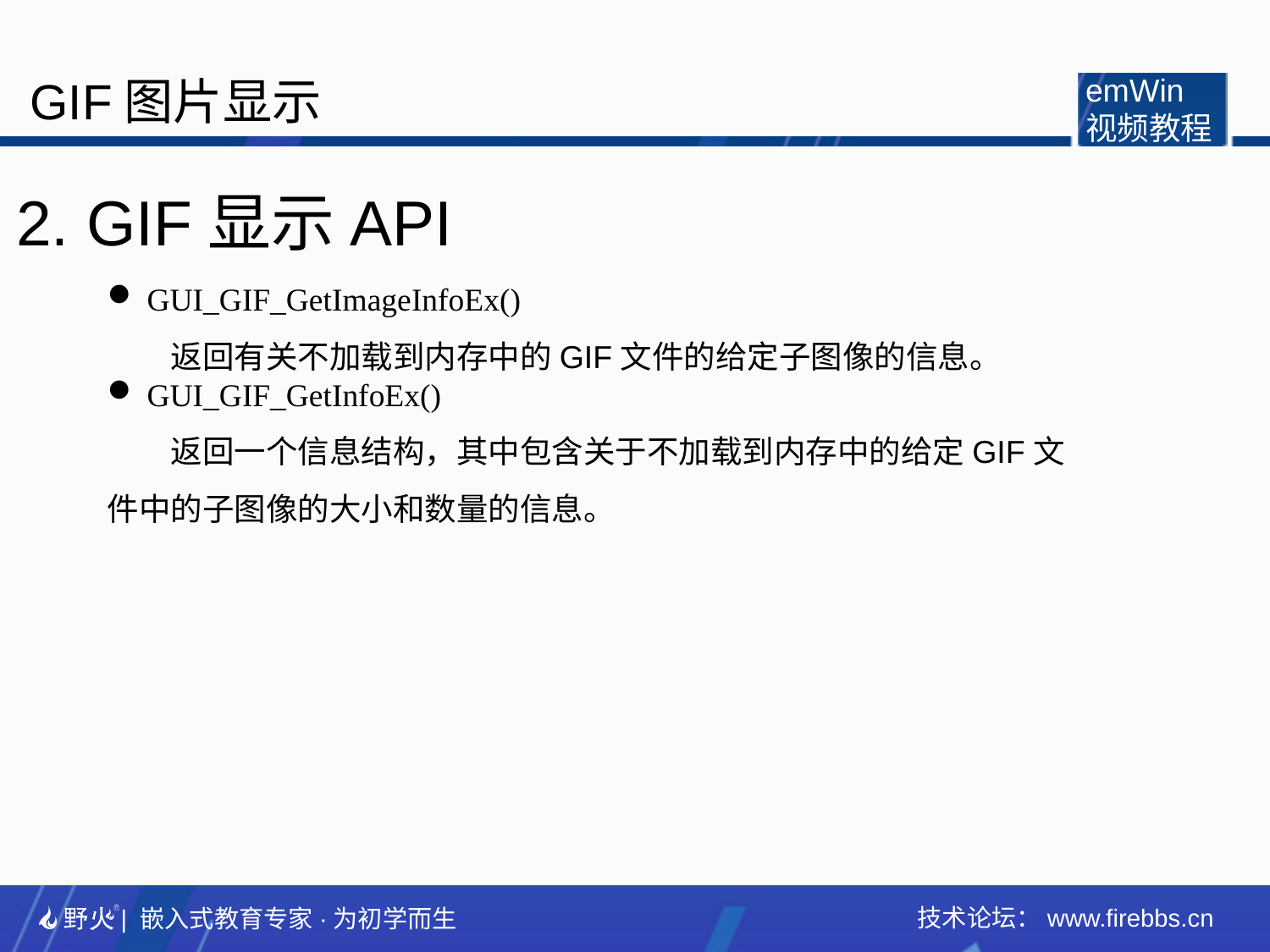

GIF图片显示
emWin
视频教程
2. GIF显示API
GUI_GIF_GetImageInfoEx()
返回有关不加载到内存中的GIF文件的给定子图像的信息。
GUI_GIF_GetInfoEx()
返回一个信息结构，其中包含关于不加载到内存中的给定GIF文件中的子图像的大小和数量的信息。